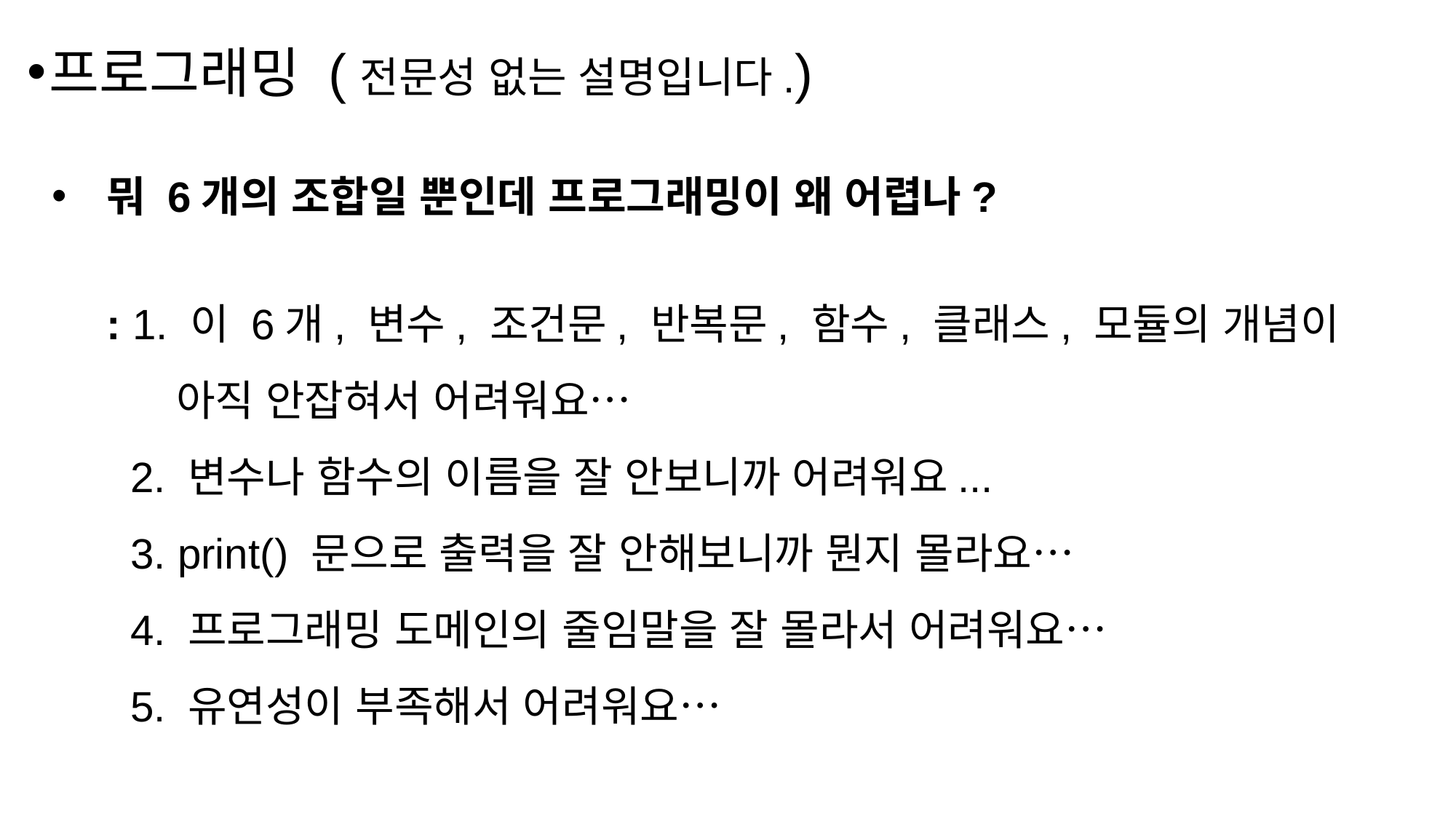

프로그래밍 (전문성 없는 설명입니다.)
뭐 6개의 조합일 뿐인데 프로그래밍이 왜 어렵나?

: 1. 이 6개, 변수, 조건문, 반복문, 함수, 클래스, 모듈의 개념이
     아직 안잡혀서 어려워요…
  2. 변수나 함수의 이름을 잘 안보니까 어려워요...
  3. print() 문으로 출력을 잘 안해보니까 뭔지 몰라요…
  4. 프로그래밍 도메인의 줄임말을 잘 몰라서 어려워요…
  5. 유연성이 부족해서 어려워요…